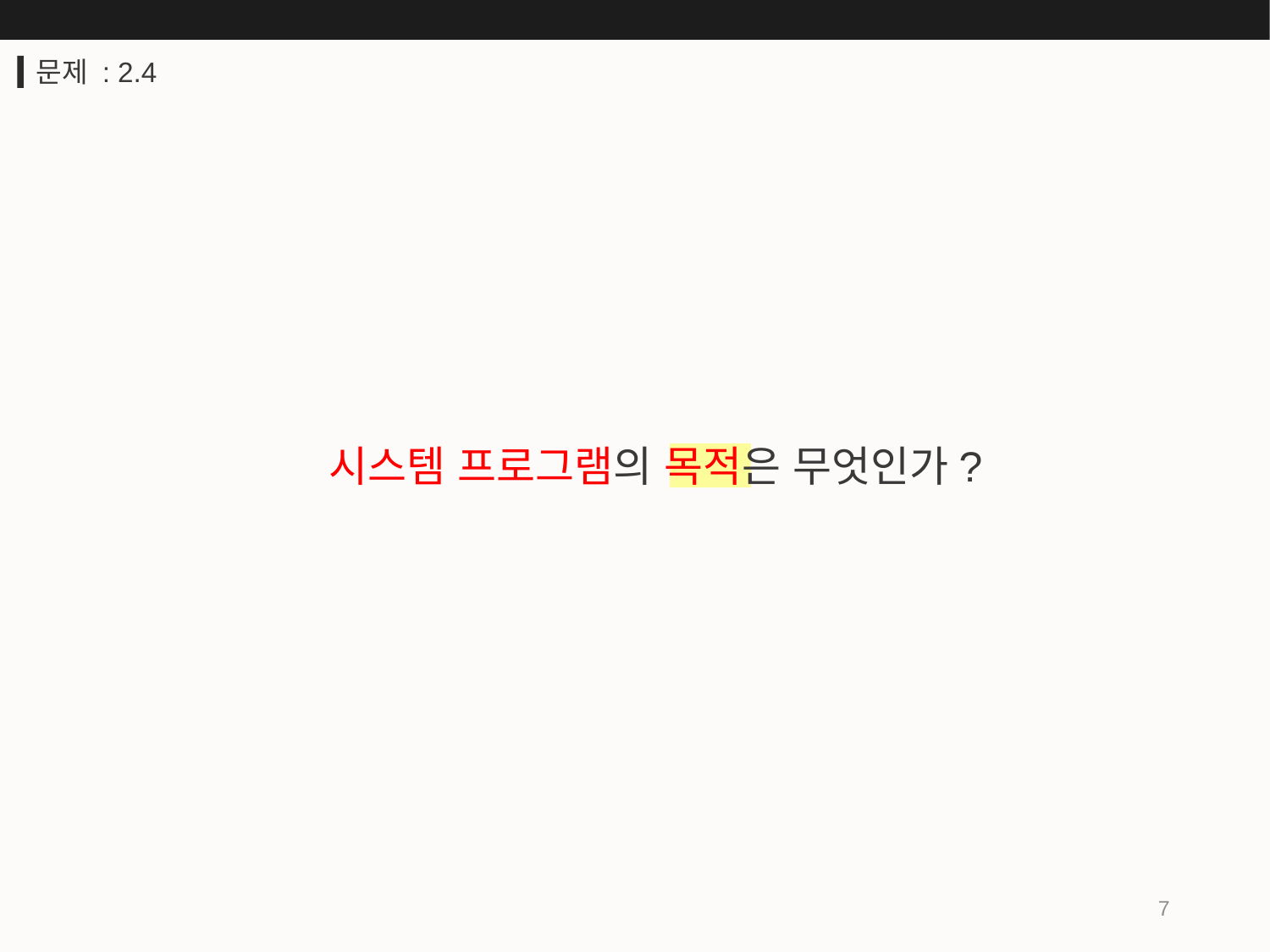

문제 : 2.4

시스템 프로그램의 목적은 무엇인가?

7